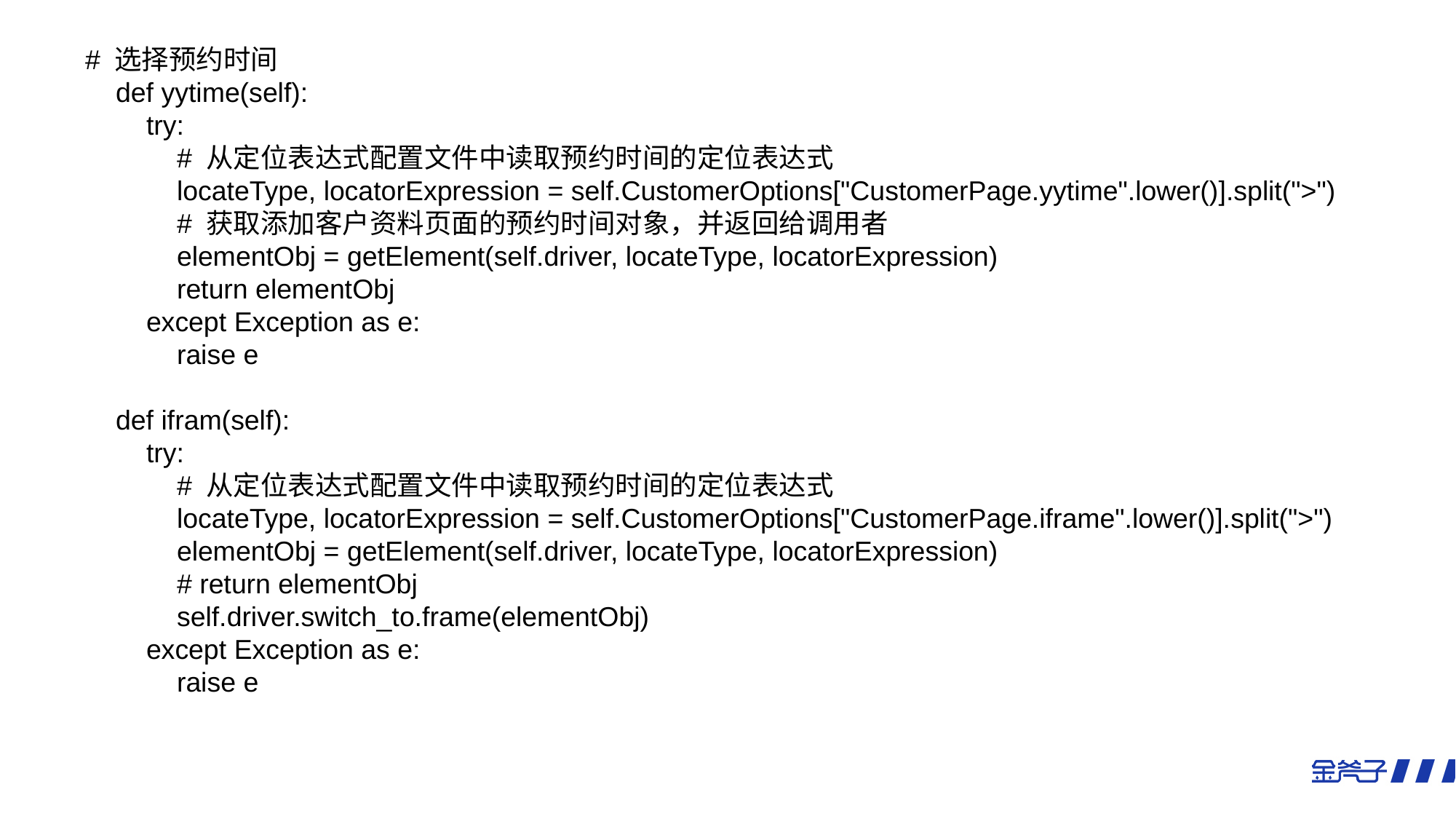

# 选择预约时间
    def yytime(self):
        try:
            # 从定位表达式配置文件中读取预约时间的定位表达式
            locateType, locatorExpression = self.CustomerOptions["CustomerPage.yytime".lower()].split(">")
            # 获取添加客户资料页面的预约时间对象，并返回给调用者
            elementObj = getElement(self.driver, locateType, locatorExpression)
            return elementObj
        except Exception as e:
            raise e

    def ifram(self):
        try:
            # 从定位表达式配置文件中读取预约时间的定位表达式
            locateType, locatorExpression = self.CustomerOptions["CustomerPage.iframe".lower()].split(">")
            elementObj = getElement(self.driver, locateType, locatorExpression)
            # return elementObj
            self.driver.switch_to.frame(elementObj)
        except Exception as e:
            raise e